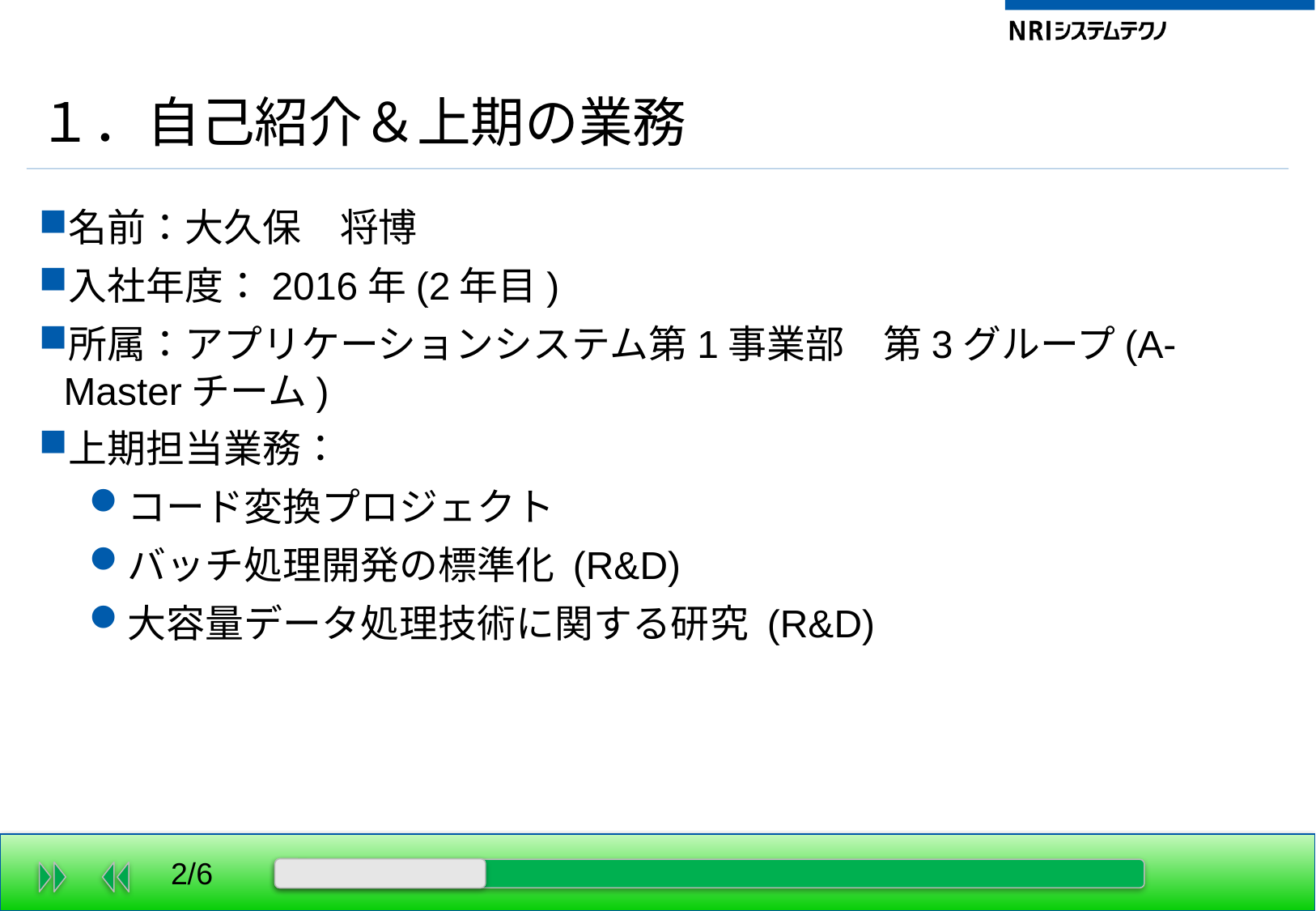

# １．自己紹介＆上期の業務
名前：大久保　将博
入社年度：2016年(2年目)
所属：アプリケーションシステム第1事業部　第3グループ(A-Masterチーム)
上期担当業務：
コード変換プロジェクト
バッチ処理開発の標準化 (R&D)
大容量データ処理技術に関する研究 (R&D)

2/6